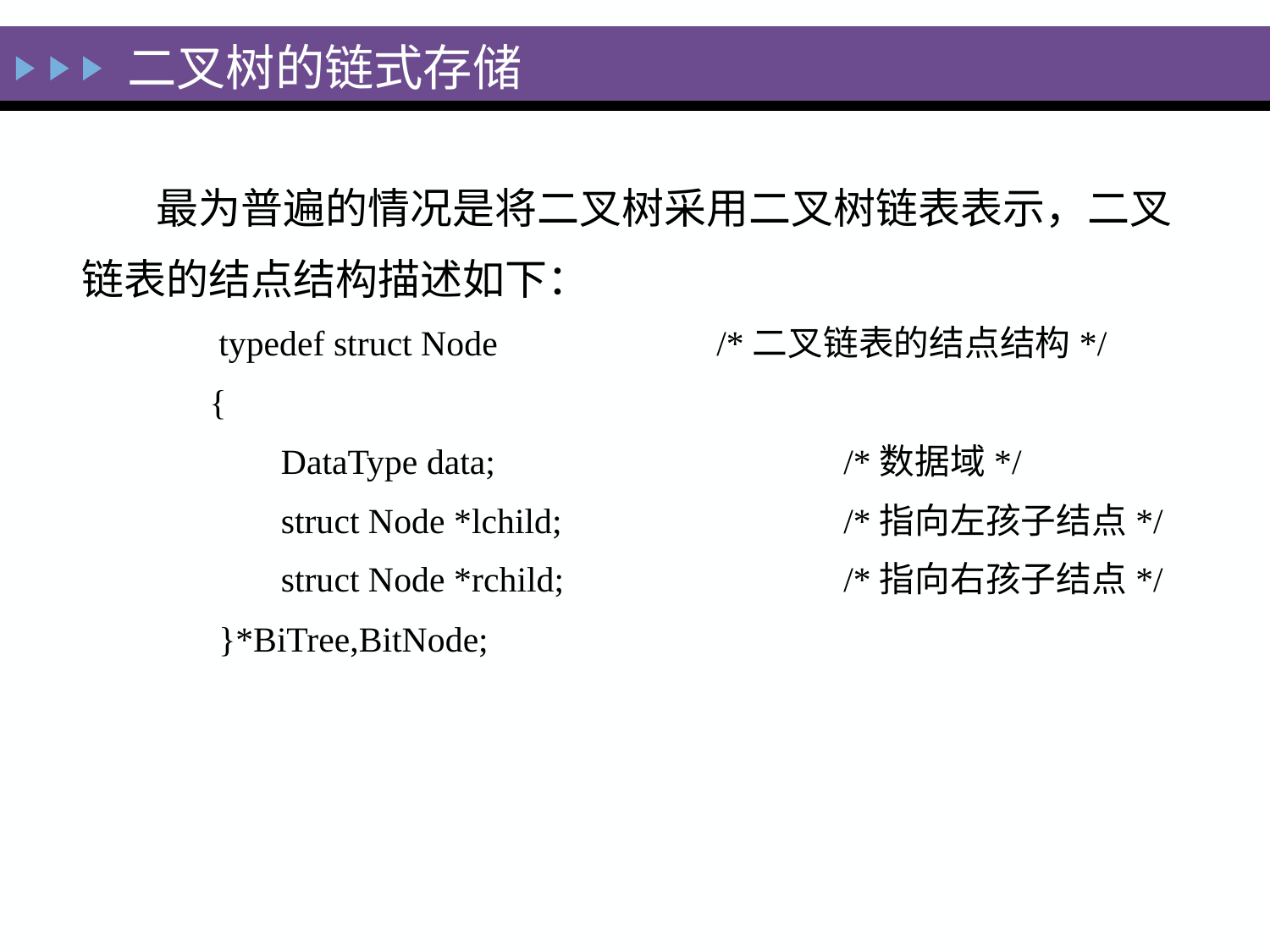

二叉树的链式存储
最为普遍的情况是将二叉树采用二叉树链表表示，二叉链表的结点结构描述如下：
       typedef struct Node		/*二叉链表的结点结构*/
      {
              DataType data;			/*数据域*/
              struct Node *lchild; 			/*指向左孩子结点*/
              struct Node *rchild; 			/*指向右孩子结点*/
       }*BiTree,BitNode;